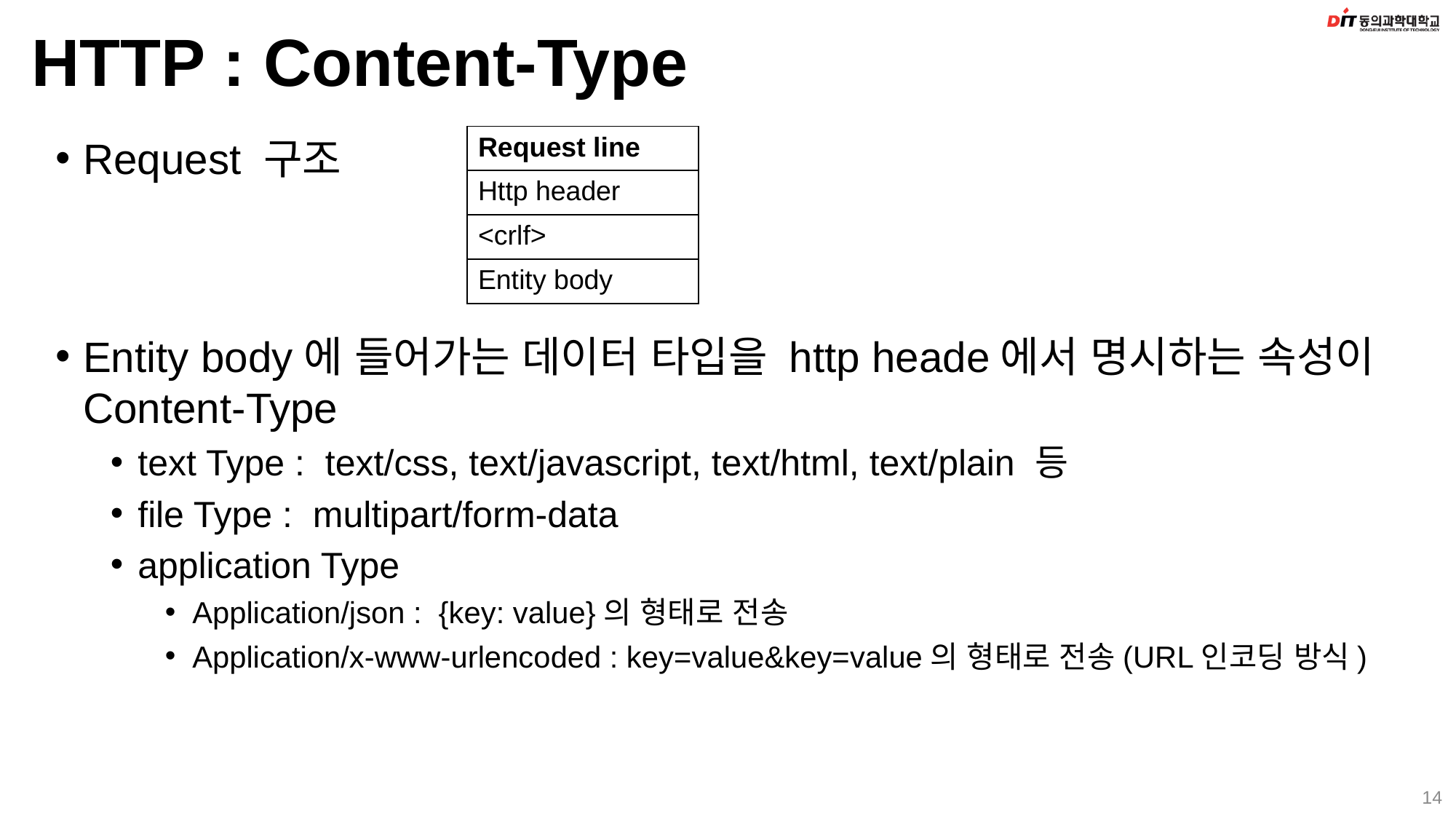

# HTTP : Content-Type
Request 구조

Entity body에 들어가는 데이터 타입을 http heade에서 명시하는 속성이 Content-Type
text Type :  text/css, text/javascript, text/html, text/plain 등
file Type :  multipart/form-data
application Type
Application/json :  {key: value}의 형태로 전송
Application/x-www-urlencoded : key=value&key=value의 형태로 전송(URL인코딩 방식)
| Request line |
| --- |
| Http header |
| <crlf> |
| Entity body |
14